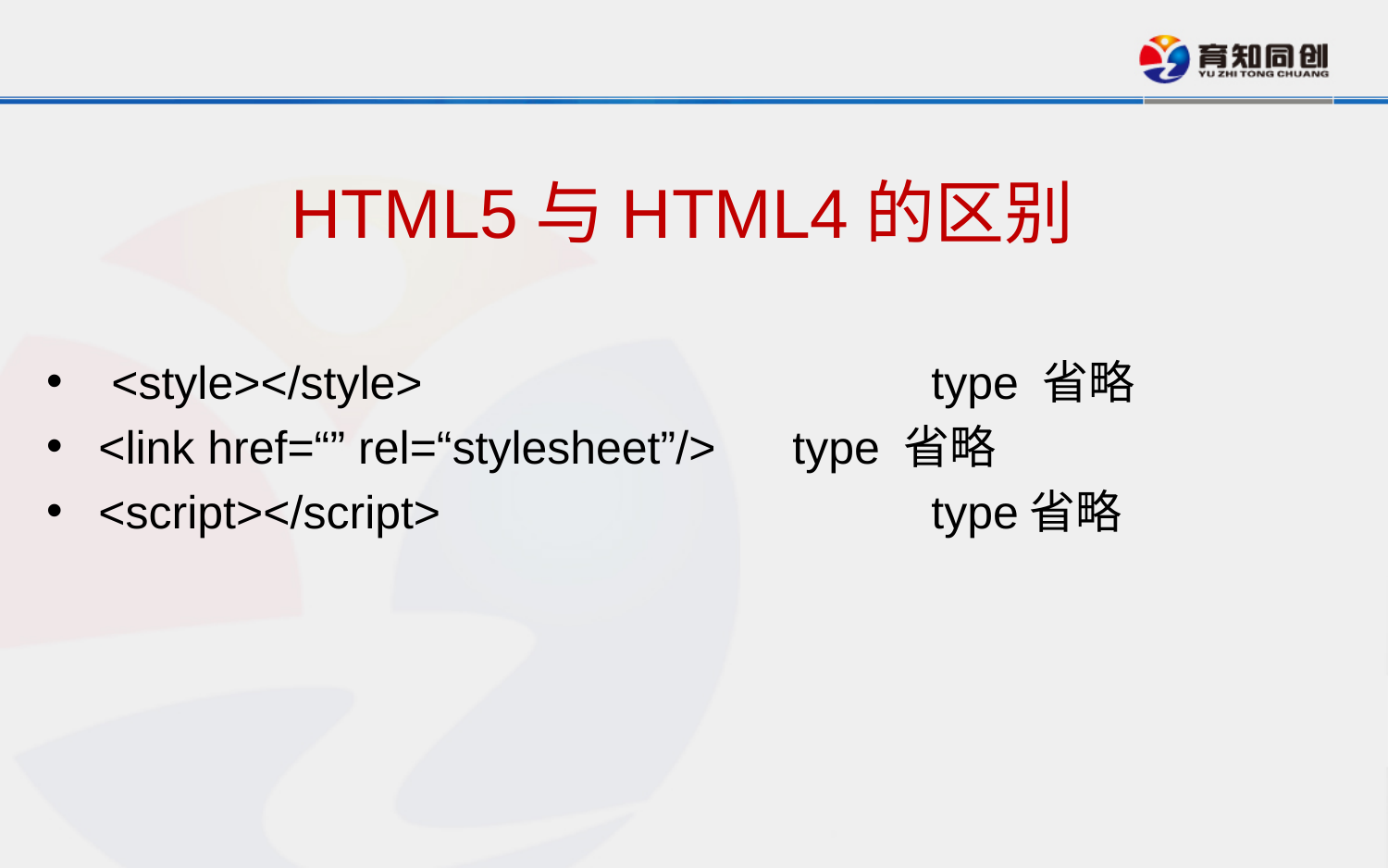

# HTML5与HTML4的区别
 <style></style>				type 省略
<link href=“” rel=“stylesheet”/> 	type 省略
<script></script> 				type省略